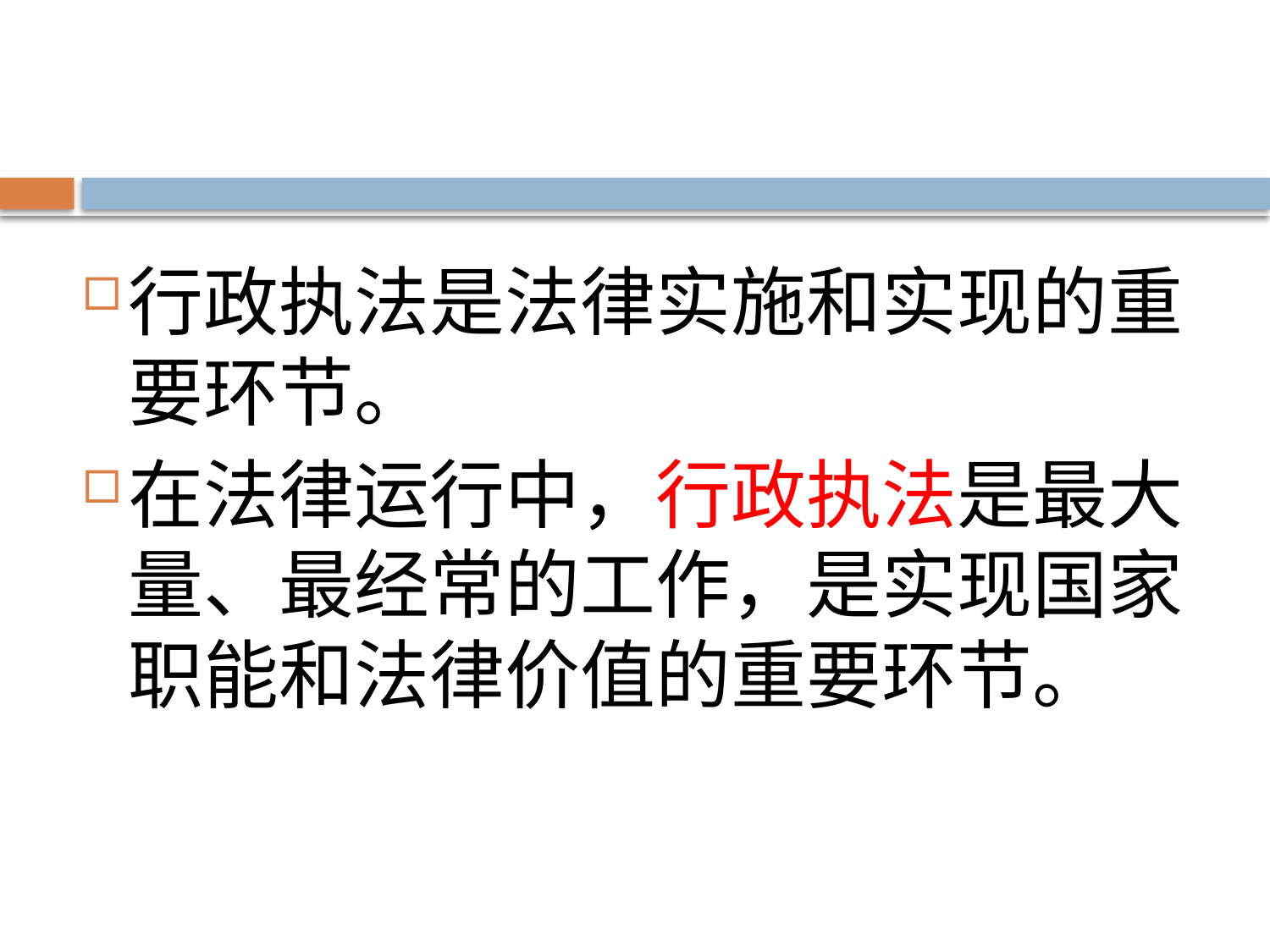

行政执法是法律实施和实现的重要环节。
在法律运行中，行政执法是最大量、最经常的工作，是实现国家职能和法律价值的重要环节。